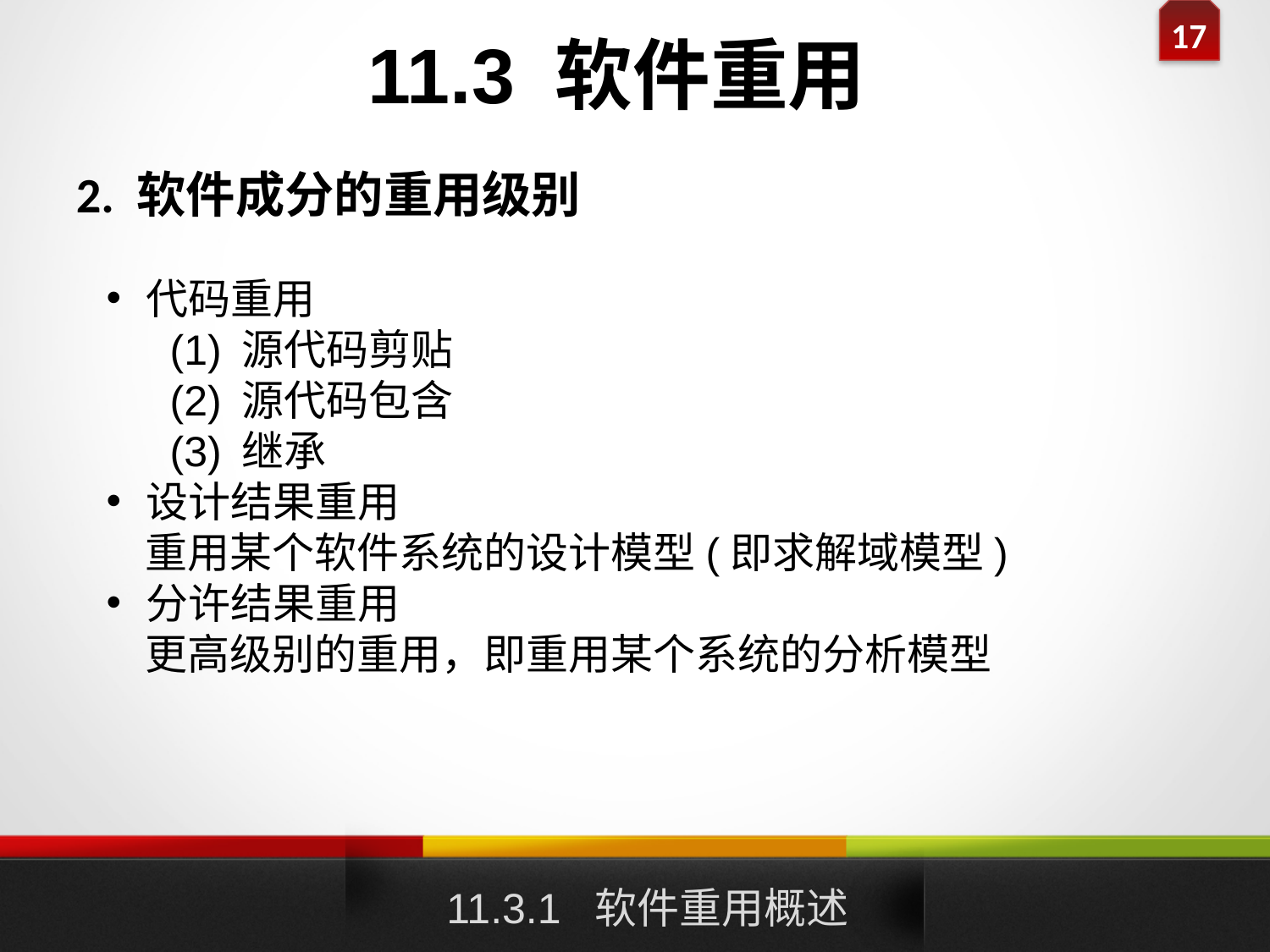

11.3 软件重用
2. 软件成分的重用级别
代码重用
源代码剪贴
源代码包含
继承
设计结果重用
   重用某个软件系统的设计模型(即求解域模型)
分许结果重用
   更高级别的重用，即重用某个系统的分析模型

11.3.1  软件重用概述